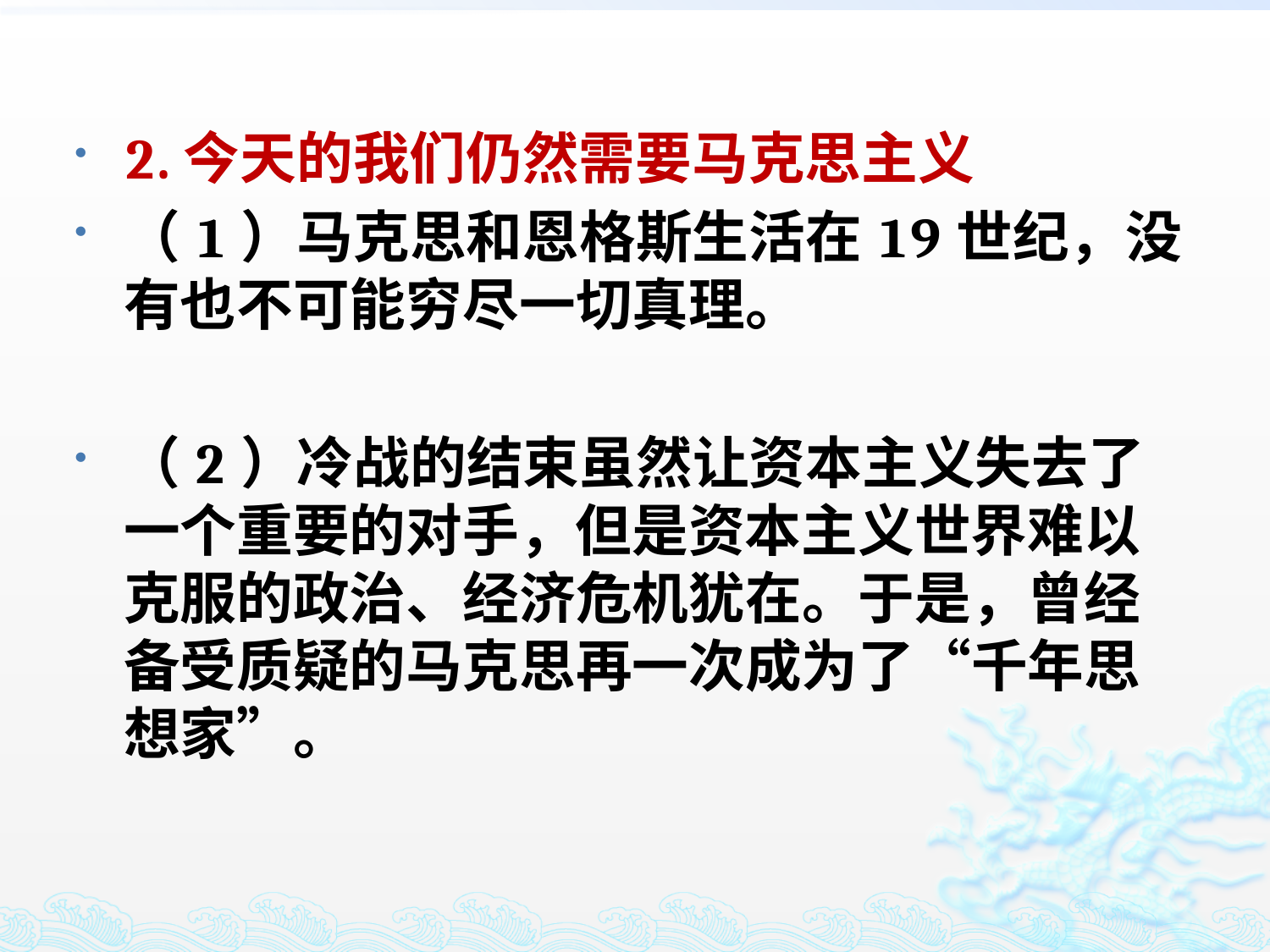

2.今天的我们仍然需要马克思主义
（1）马克思和恩格斯生活在19世纪，没有也不可能穷尽一切真理。

（2）冷战的结束虽然让资本主义失去了一个重要的对手，但是资本主义世界难以克服的政治、经济危机犹在。于是，曾经备受质疑的马克思再一次成为了“千年思想家”。